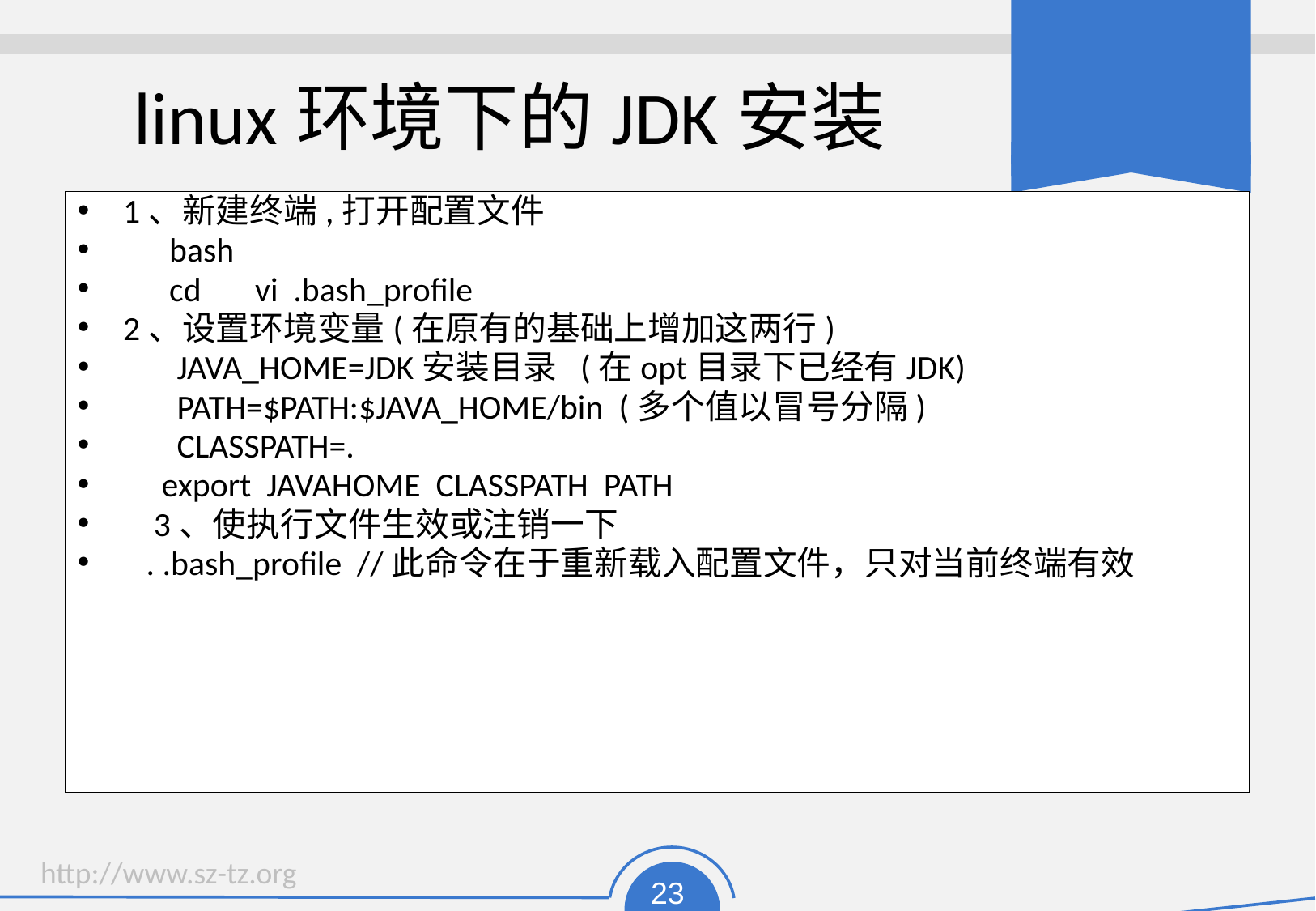

# linux环境下的JDK安装
1、新建终端,打开配置文件
      bash
      cd       vi  .bash_profile
2、设置环境变量(在原有的基础上增加这两行)
       JAVA_HOME=JDK安装目录  (在opt目录下已经有JDK)
       PATH=$PATH:$JAVA_HOME/bin  (多个值以冒号分隔)
       CLASSPATH=.
     export  JAVAHOME  CLASSPATH  PATH
    3、使执行文件生效或注销一下
   . .bash_profile  //此命令在于重新载入配置文件，只对当前终端有效